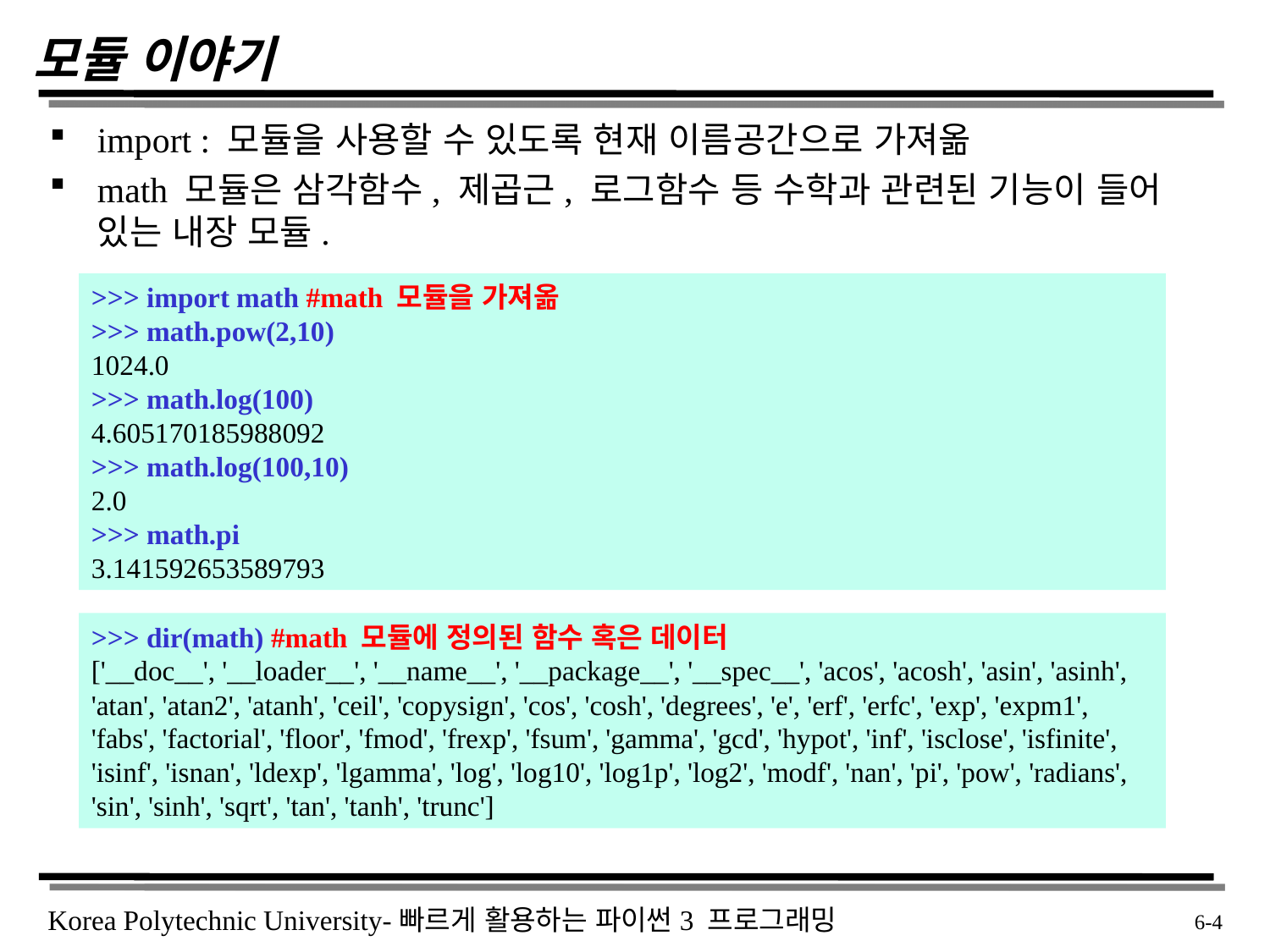

# 모듈 이야기
import : 모듈을 사용할 수 있도록 현재 이름공간으로 가져옮
math 모듈은 삼각함수, 제곱근, 로그함수 등 수학과 관련된 기능이 들어 있는 내장 모듈.

>>> import math #math 모듈을 가져옮
>>> math.pow(2,10)
1024.0
>>> math.log(100)
4.605170185988092
>>> math.log(100,10)
2.0
>>> math.pi
3.141592653589793
>>> dir(math) #math 모듈에 정의된 함수 혹은 데이터
['__doc__', '__loader__', '__name__', '__package__', '__spec__', 'acos', 'acosh', 'asin', 'asinh', 'atan', 'atan2', 'atanh', 'ceil', 'copysign', 'cos', 'cosh', 'degrees', 'e', 'erf', 'erfc', 'exp', 'expm1', 'fabs', 'factorial', 'floor', 'fmod', 'frexp', 'fsum', 'gamma', 'gcd', 'hypot', 'inf', 'isclose', 'isfinite', 'isinf', 'isnan', 'ldexp', 'lgamma', 'log', 'log10', 'log1p', 'log2', 'modf', 'nan', 'pi', 'pow', 'radians', 'sin', 'sinh', 'sqrt', 'tan', 'tanh', 'trunc']
 6-4